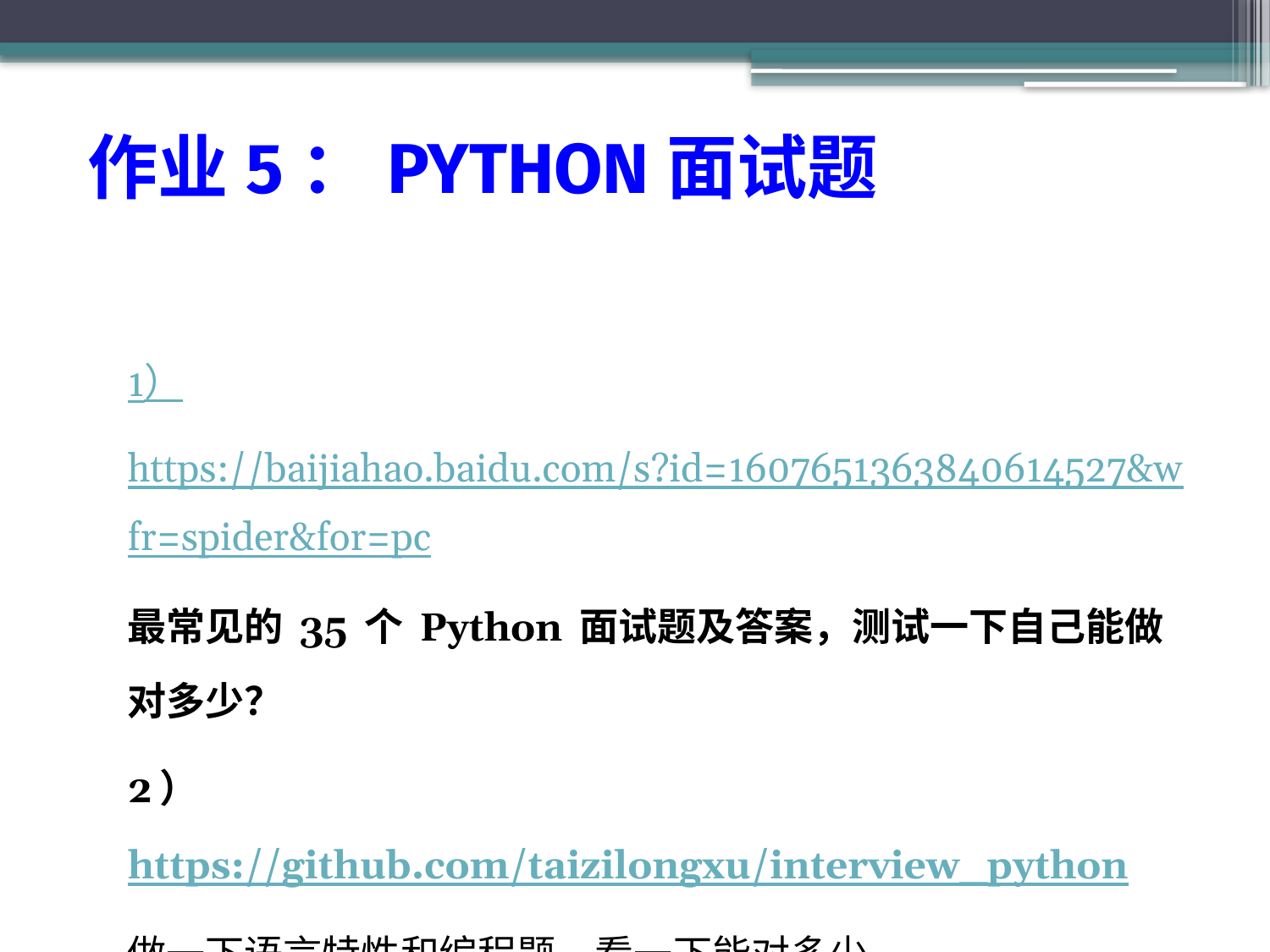

作业5：PYTHON面试题
1）https://baijiahao.baidu.com/s?id=1607651363840614527&wfr=spider&for=pc
最常见的 35 个 Python 面试题及答案，测试一下自己能做对多少？
2）https://github.com/taizilongxu/interview_python
做一下语言特性和编程题，看一下能对多少